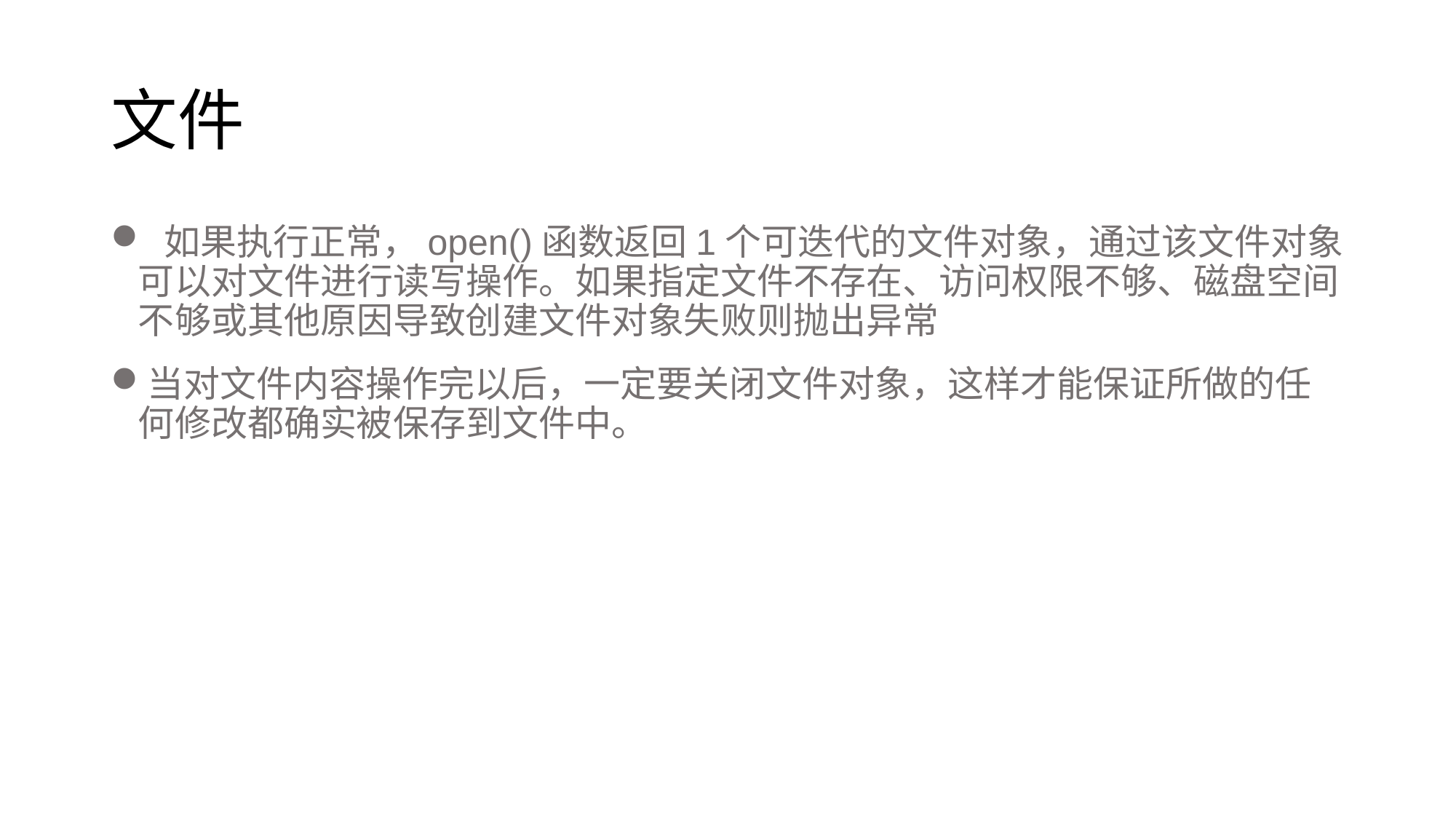

# 文件
 如果执行正常，open()函数返回1个可迭代的文件对象，通过该文件对象可以对文件进行读写操作。如果指定文件不存在、访问权限不够、磁盘空间不够或其他原因导致创建文件对象失败则抛出异常
当对文件内容操作完以后，一定要关闭文件对象，这样才能保证所做的任何修改都确实被保存到文件中。